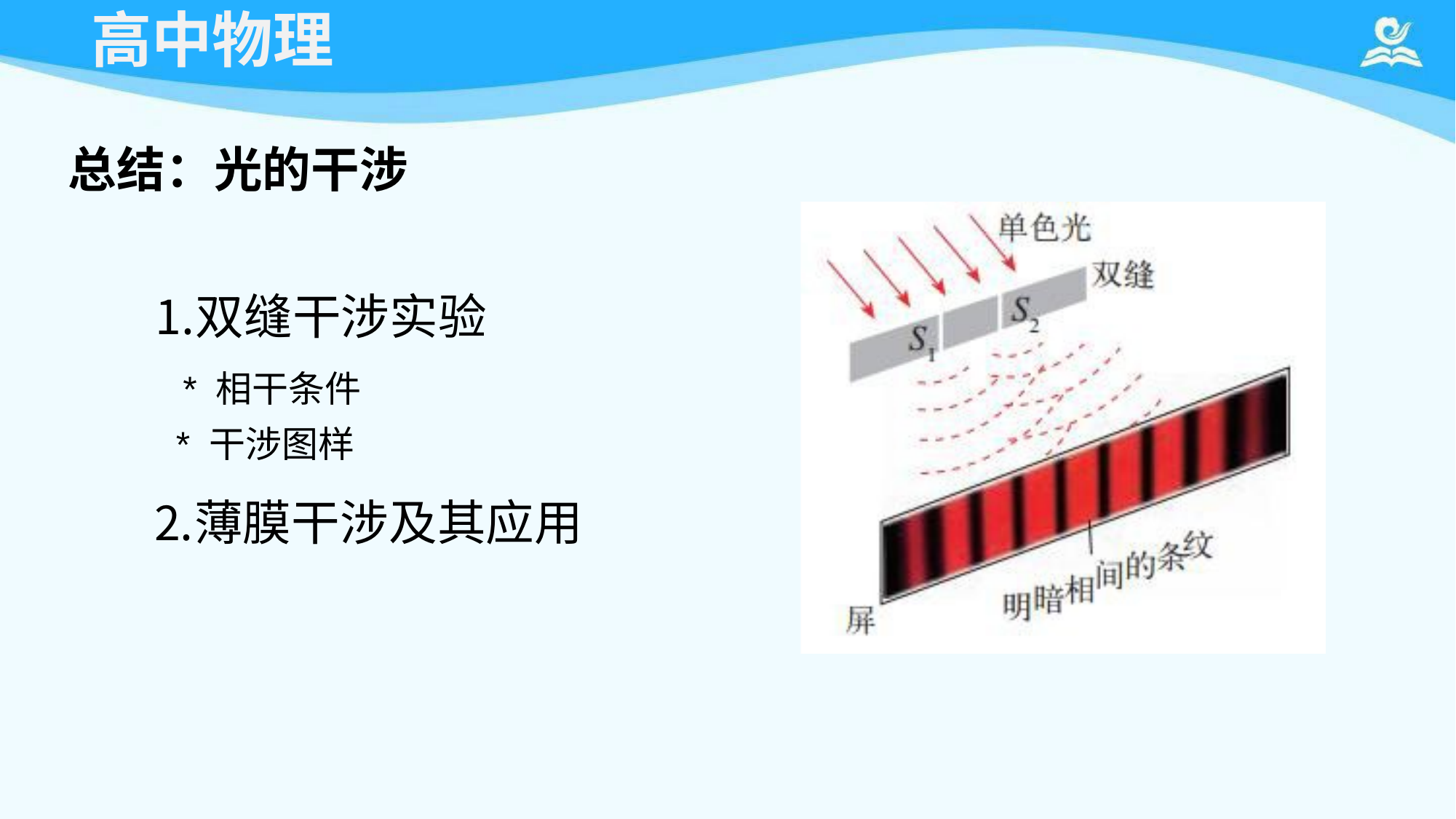

# 高中物理
总结：光的干涉

双缝干涉实验
* 相干条件
* 干涉图样
薄膜干涉及其应用